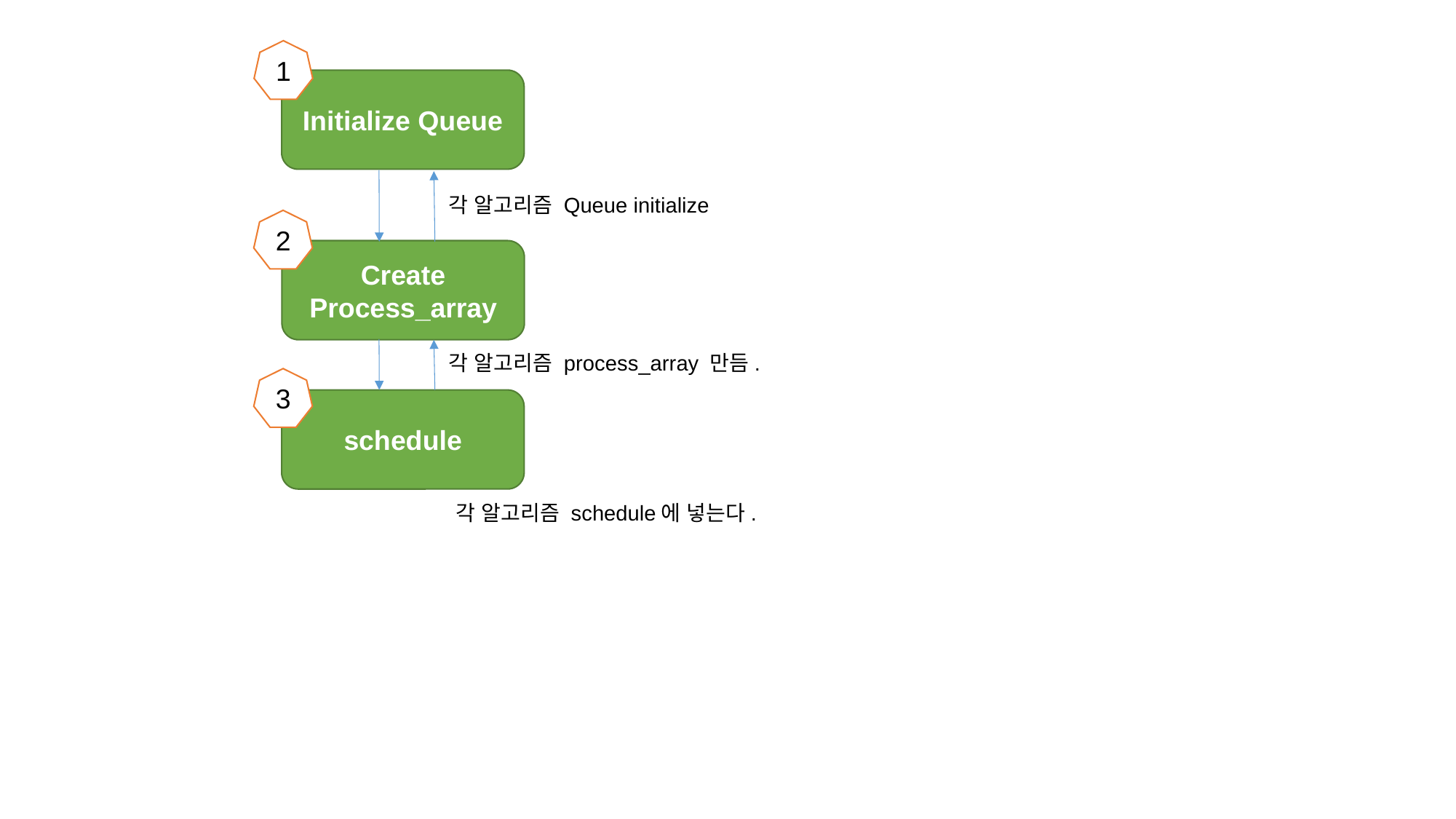

1
Initialize Queue
각 알고리즘 Queue initialize
2
Create Process_array
각 알고리즘 process_array 만듬.
3
schedule
각 알고리즘 schedule에 넣는다.